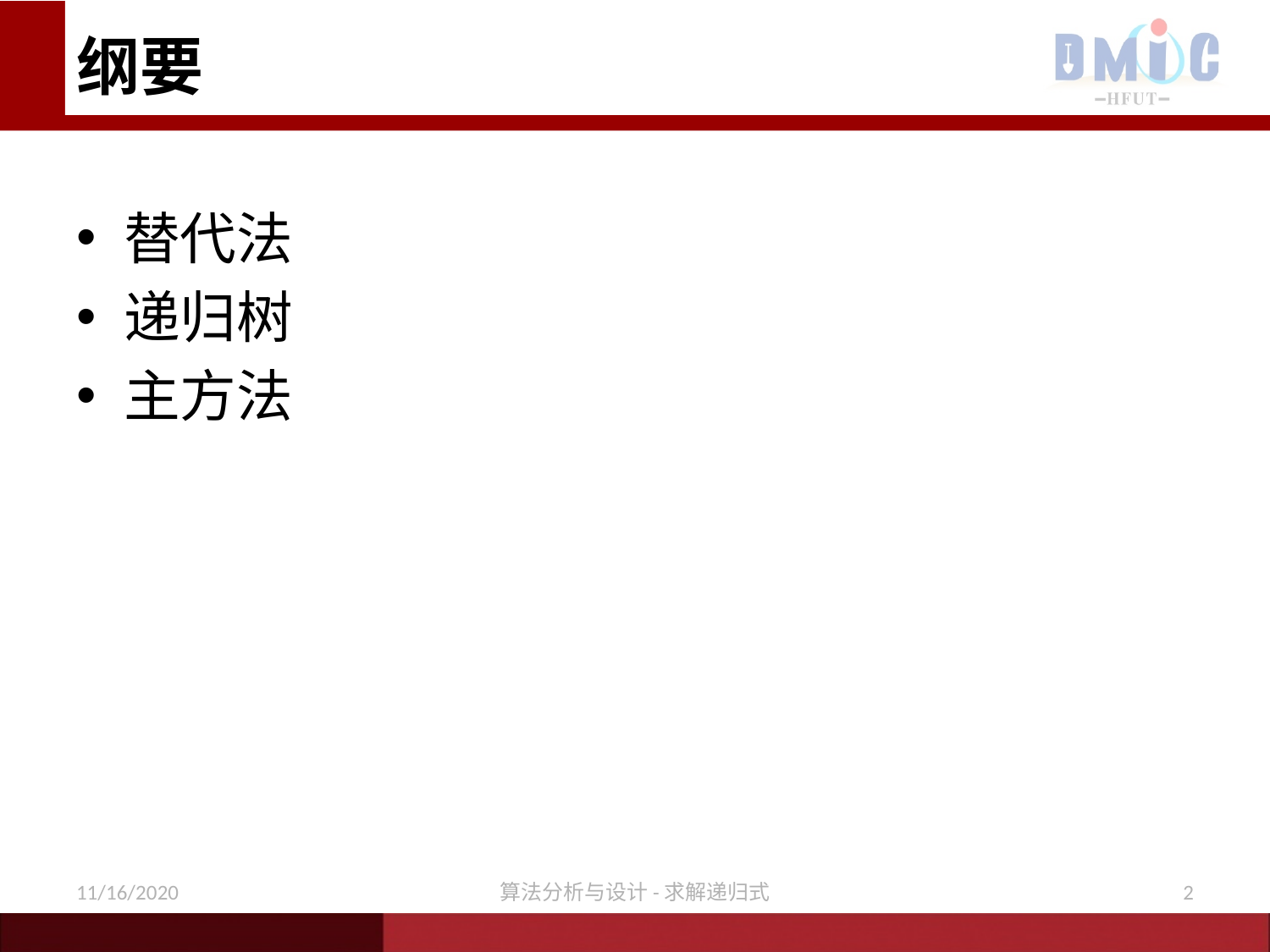

# 纲要
替代法
递归树
主方法
11/16/2020
算法分析与设计-求解递归式
2